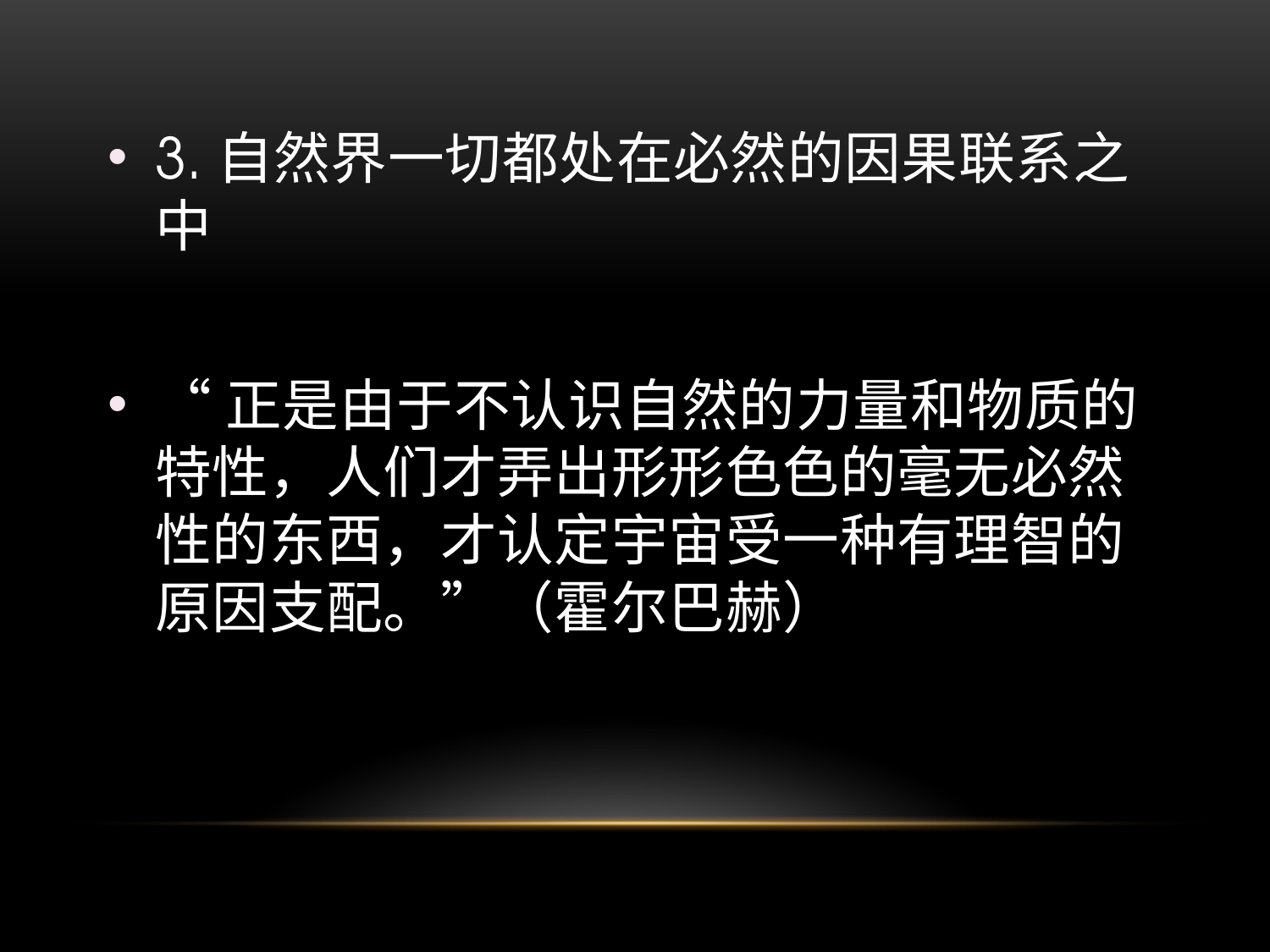

3.自然界一切都处在必然的因果联系之中

“正是由于不认识自然的力量和物质的特性，人们才弄出形形色色的毫无必然性的东西，才认定宇宙受一种有理智的原因支配。”（霍尔巴赫）